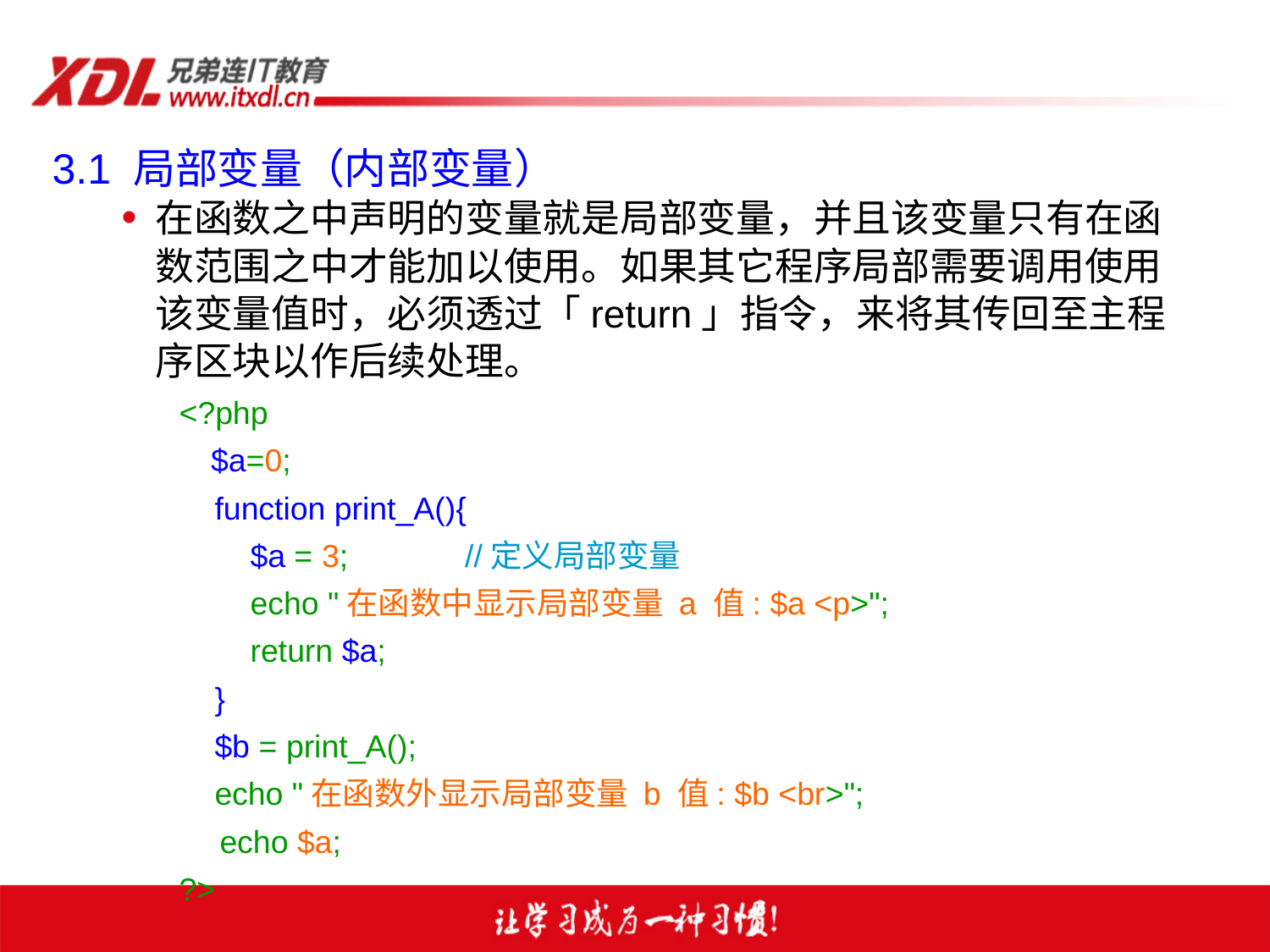

3.1 局部变量（内部变量）
在函数之中声明的变量就是局部变量，并且该变量只有在函数范围之中才能加以使用。如果其它程序局部需要调用使用该变量值时，必须透过「return」指令，来将其传回至主程序区块以作后续处理。
<?php
	$a=0;
    function print_A(){
        $a = 3;	//定义局部变量
        echo "在函数中显示局部变量 a 值: $a <p>";
        return $a;
    }
    $b = print_A();
    echo "在函数外显示局部变量 b 值: $b <br>";
	 echo $a;
?>